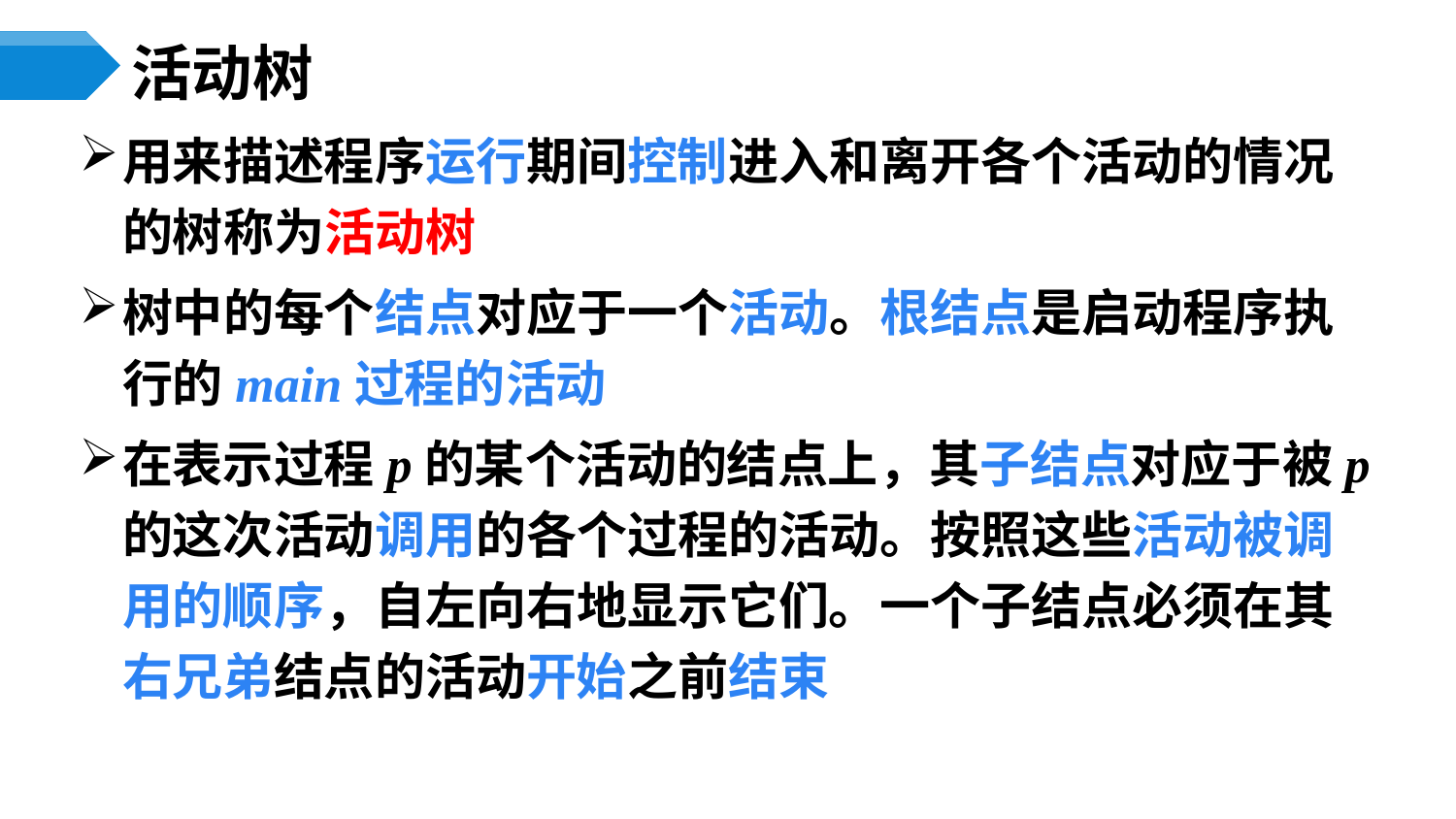

# 活动树
用来描述程序运行期间控制进入和离开各个活动的情况的树称为活动树
树中的每个结点对应于一个活动。根结点是启动程序执行的main过程的活动
在表示过程p的某个活动的结点上，其子结点对应于被p的这次活动调用的各个过程的活动。按照这些活动被调用的顺序，自左向右地显示它们。一个子结点必须在其右兄弟结点的活动开始之前结束